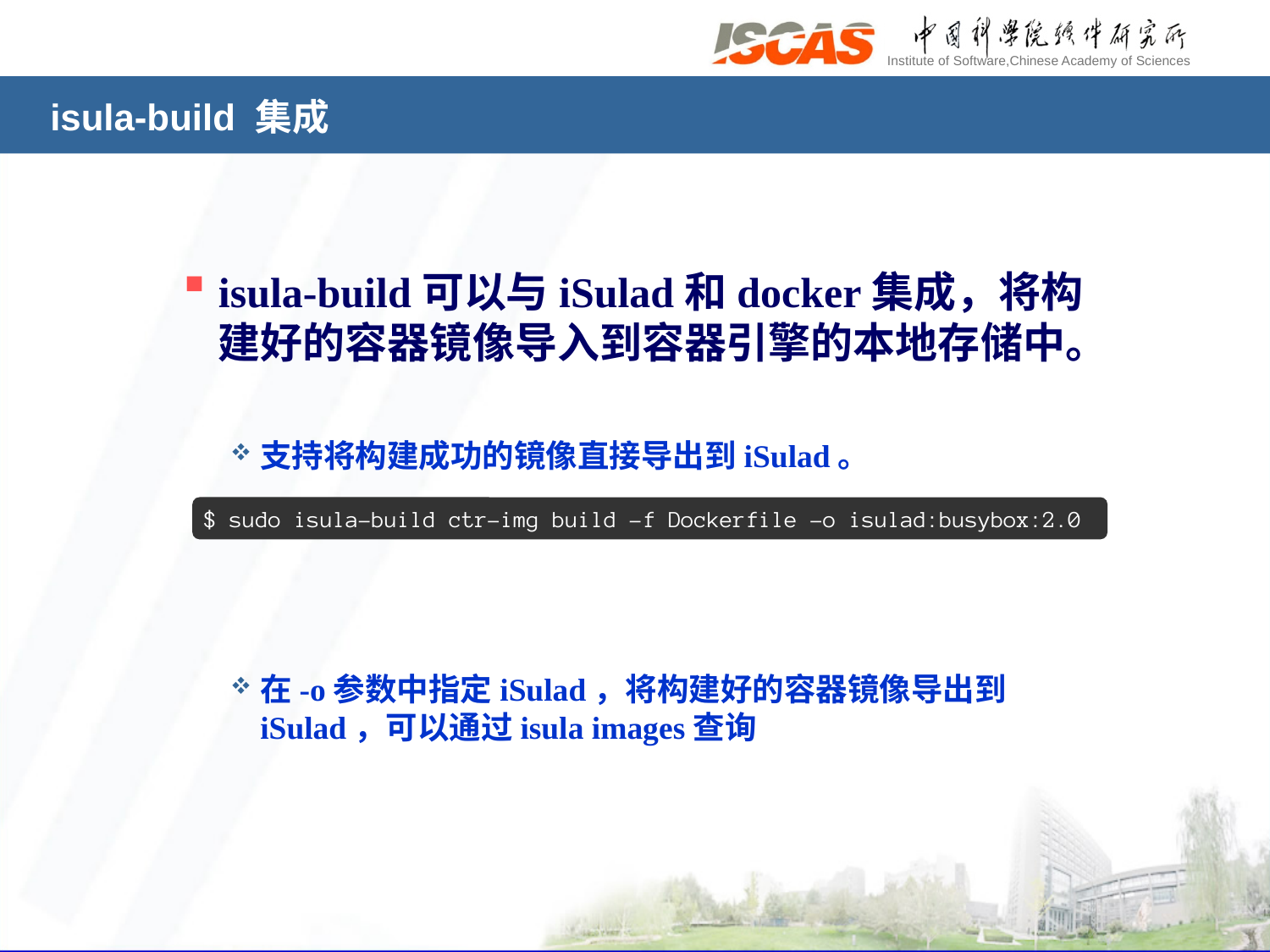

# isula-build 集成
isula-build可以与iSulad和docker集成，将构建好的容器镜像导入到容器引擎的本地存储中。

支持将构建成功的镜像直接导出到iSulad。

在-o参数中指定iSulad，将构建好的容器镜像导出到iSulad，可以通过isula images查询

$ sudo isula-build ctr-img build -f Dockerfile -o isulad:busybox:2.0